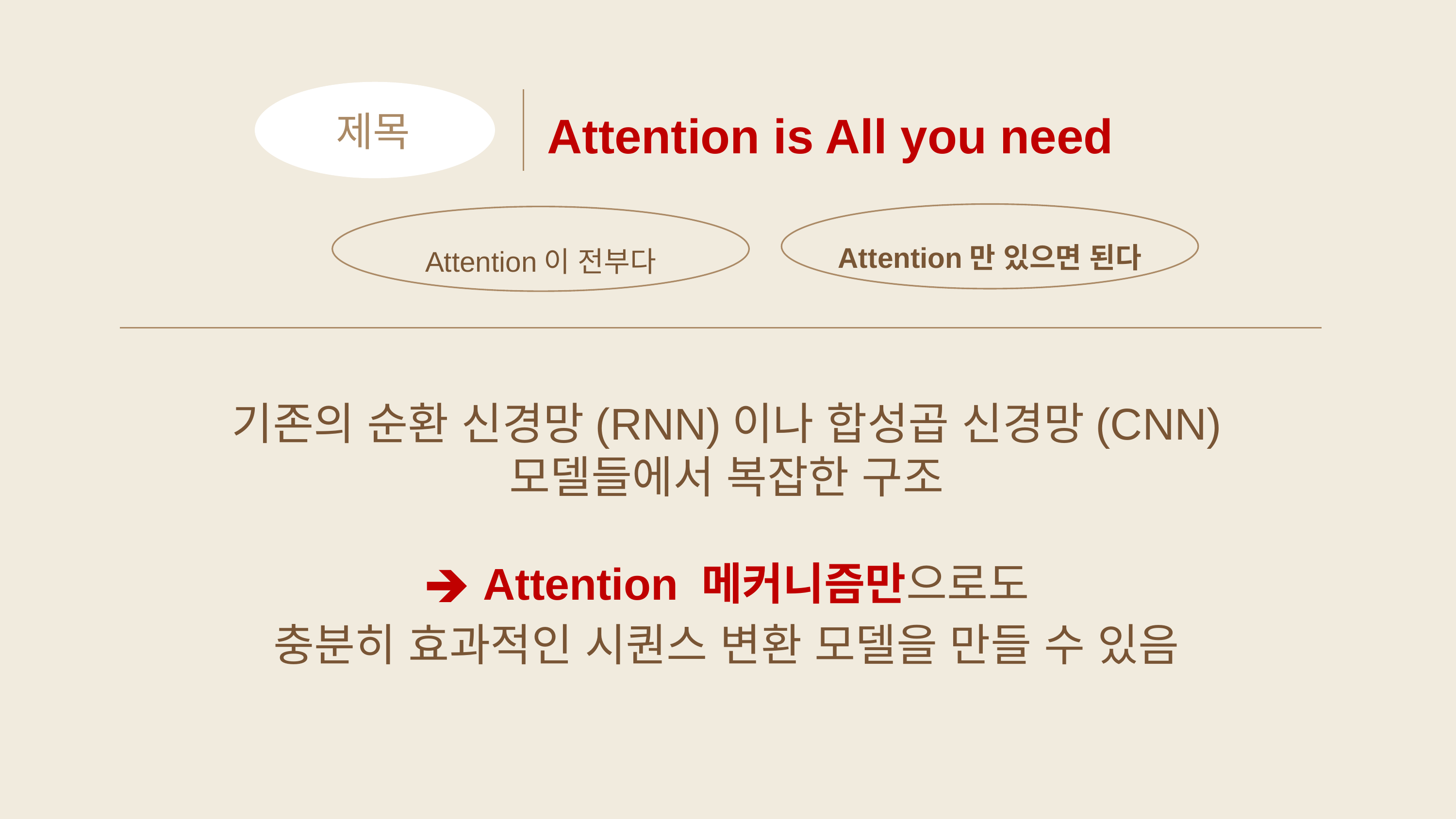

제목
Attention is All you need

Attention만 있으면 된다
Attention이 전부다
기존의 순환 신경망(RNN)이나 합성곱 신경망(CNN)
모델들에서 복잡한 구조

 Attention 메커니즘만으로도
충분히 효과적인 시퀀스 변환 모델을 만들 수 있음